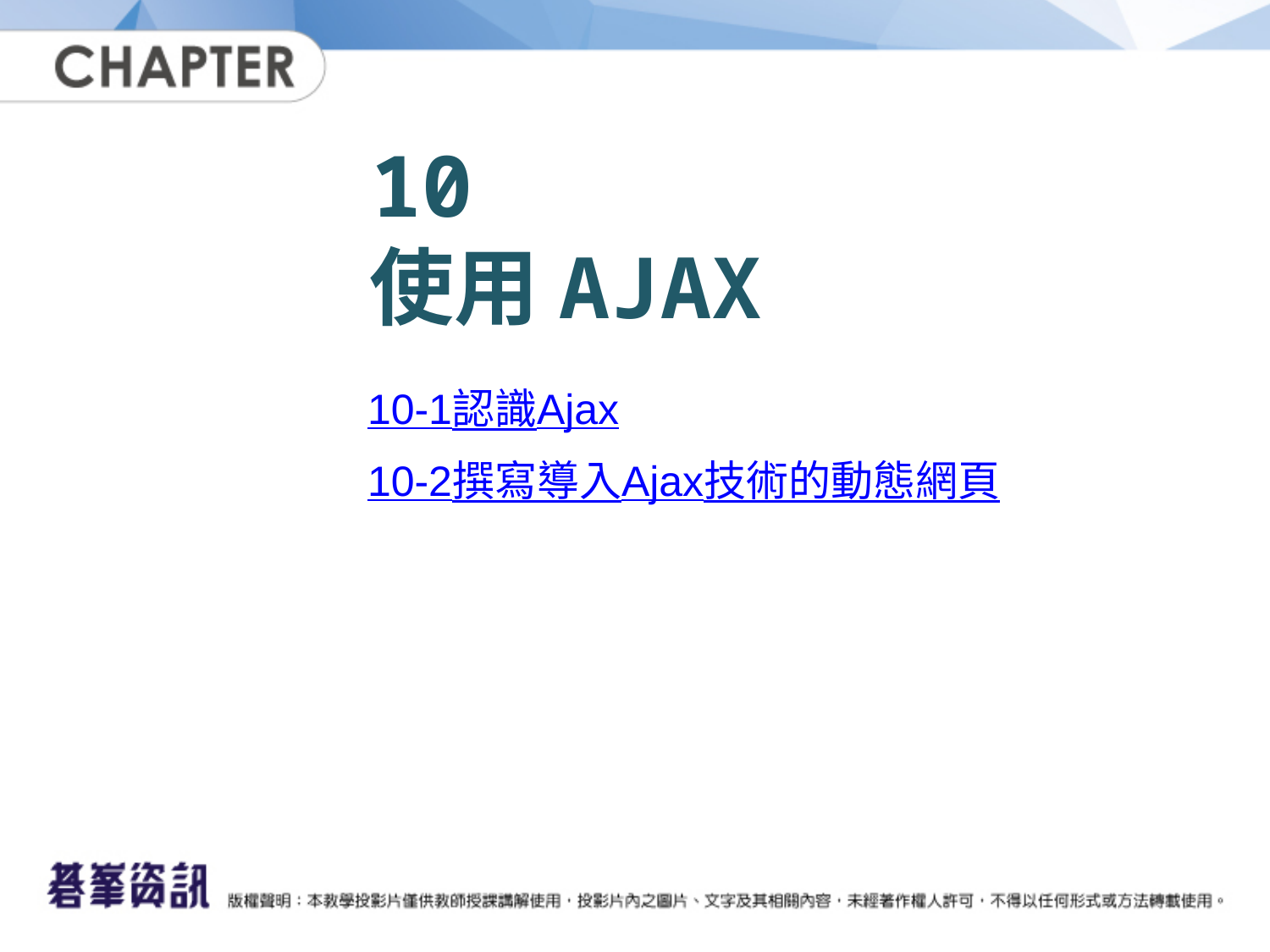

# 10 　使用Ajax
10-1	認識Ajax
10-2	撰寫導入Ajax技術的動態網頁